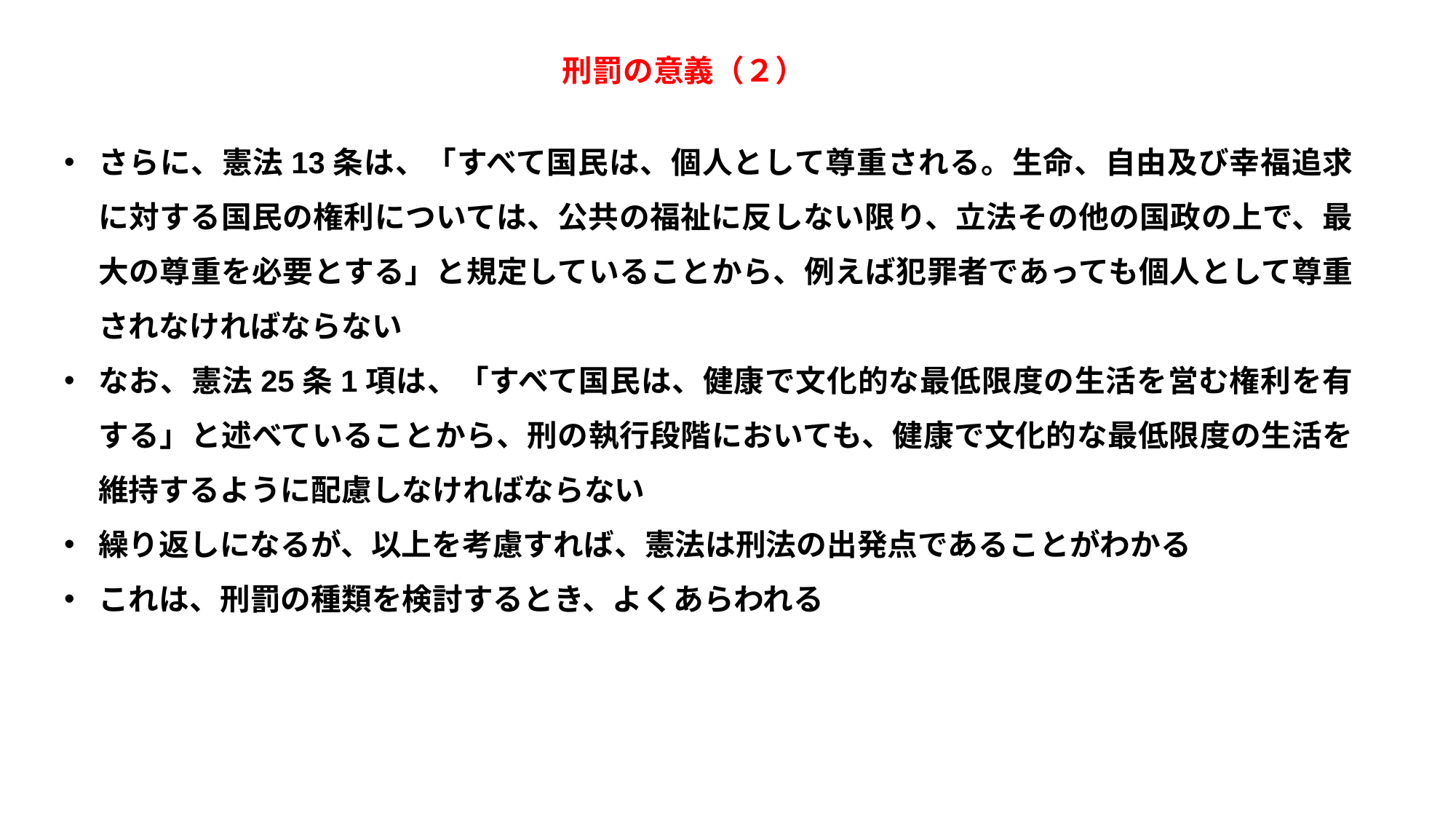

刑罰の意義（２）
さらに、憲法13条は、「すべて国民は、個人として尊重される。生命、自由及び幸福追求に対する国民の権利については、公共の福祉に反しない限り、立法その他の国政の上で、最大の尊重を必要とする」と規定していることから、例えば犯罪者であっても個人として尊重されなければならない
なお、憲法25条1項は、「すべて国民は、健康で文化的な最低限度の生活を営む権利を有する」と述べていることから、刑の執行段階においても、健康で文化的な最低限度の生活を維持するように配慮しなければならない
繰り返しになるが、以上を考慮すれば、憲法は刑法の出発点であることがわかる
これは、刑罰の種類を検討するとき、よくあらわれる